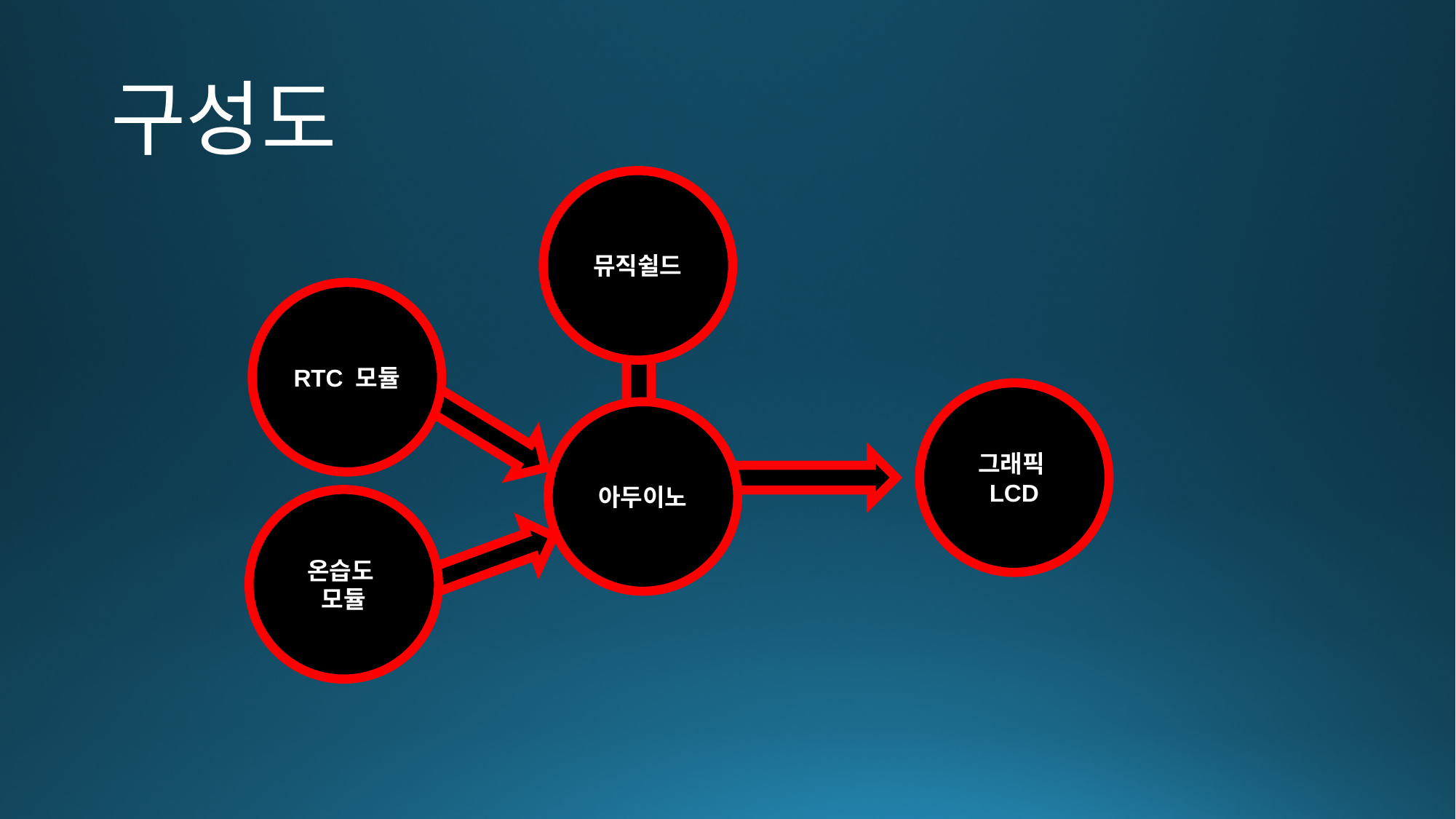

# 구성도
뮤직쉴드

RTC 모듈

그래픽LCD

아두이노

온습도
모듈